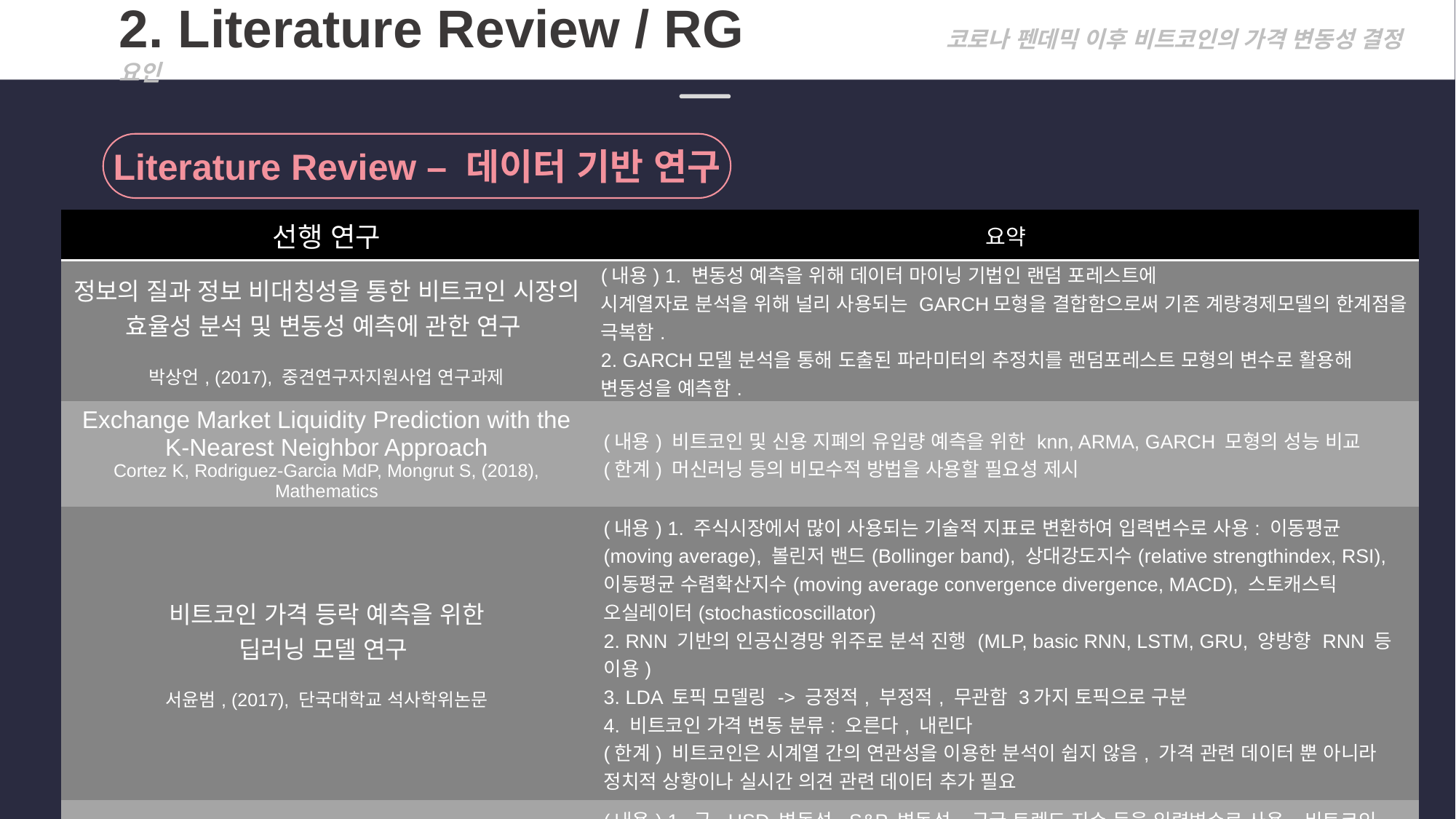

2. Literature Review / RG 		         코로나 펜데믹 이후 비트코인의 가격 변동성 결정 요인

Literature Review – 데이터 기반 연구
| 선행 연구 | 요약 |
| --- | --- |
| 정보의 질과 정보 비대칭성을 통한 비트코인 시장의 효율성 분석 및 변동성 예측에 관한 연구 박상언, (2017), 중견연구자지원사업 연구과제 | (내용) 1. 변동성 예측을 위해 데이터 마이닝 기법인 랜덤 포레스트에 시계열자료 분석을 위해 널리 사용되는 GARCH모형을 결합함으로써 기존 계량경제모델의 한계점을 극복함. 2. GARCH모델 분석을 통해 도출된 파라미터의 추정치를 랜덤포레스트 모형의 변수로 활용해 변동성을 예측함. |
| Exchange Market Liquidity Prediction with the K-Nearest Neighbor Approach Cortez K, Rodriguez-Garcia MdP, Mongrut S, (2018), Mathematics | (내용) 비트코인 및 신용 지폐의 유입량 예측을 위한 knn, ARMA, GARCH 모형의 성능 비교 (한계) 머신러닝 등의 비모수적 방법을 사용할 필요성 제시 |
| 비트코인 가격 등락 예측을 위한 딥러닝 모델 연구 서윤범, (2017), 단국대학교 석사학위논문 | (내용) 1. 주식시장에서 많이 사용되는 기술적 지표로 변환하여 입력변수로 사용: 이동평균(moving average), 볼린저 밴드(Bollinger band), 상대강도지수(relative strengthindex, RSI), 이동평균 수렴확산지수(moving average convergence divergence, MACD), 스토캐스틱 오실레이터(stochasticoscillator) 2. RNN 기반의 인공신경망 위주로 분석 진행 (MLP, basic RNN, LSTM, GRU, 양방향 RNN 등 이용) 3. LDA 토픽 모델링 -> 긍정적, 부정적, 무관함 3가지 토픽으로 구분 4. 비트코인 가격 변동 분류: 오른다, 내린다 (한계) 비트코인은 시계열 간의 연관성을 이용한 분석이 쉽지 않음, 가격 관련 데이터 뿐 아니라 정치적 상황이나 실시간 의견 관련 데이터 추가 필요 |
| What Drives Bitcon Volatility? Hans Bystrom, Dominika Krygier, (2018), Lund University, Working Paper | (내용) 1. 금, USD 변동성, S&P 변동성, 구글 트렌드 지수 등을 입력변수로 사용, 비트코인 가격을 종속변수로 사용 2. OLS 회귀, VAR(Vector Auto Regression), RFA(Response Function Analysis) 분석을 수행 3. 심리적 요인이 가장 큰 요인이라는 결론 도출 |